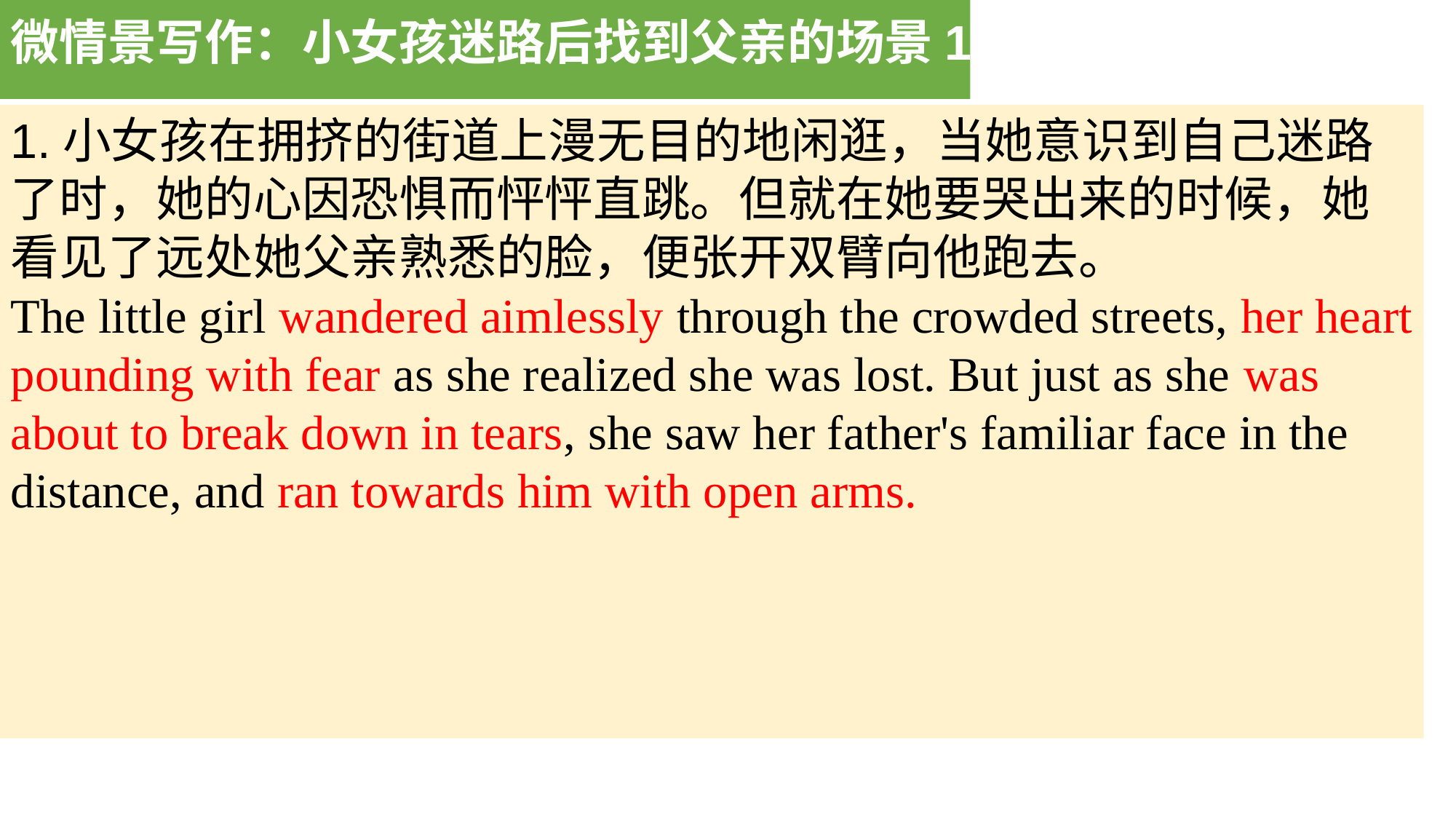

微情景写作：小女孩迷路后找到父亲的场景1

1.小女孩在拥挤的街道上漫无目的地闲逛，当她意识到自己迷路了时，她的心因恐惧而怦怦直跳。但就在她要哭出来的时候，她看见了远处她父亲熟悉的脸，便张开双臂向他跑去。
The little girl wandered aimlessly through the crowded streets, her heart pounding with fear as she realized she was lost. But just as she was about to break down in tears, she saw her father's familiar face in the distance, and ran towards him with open arms.